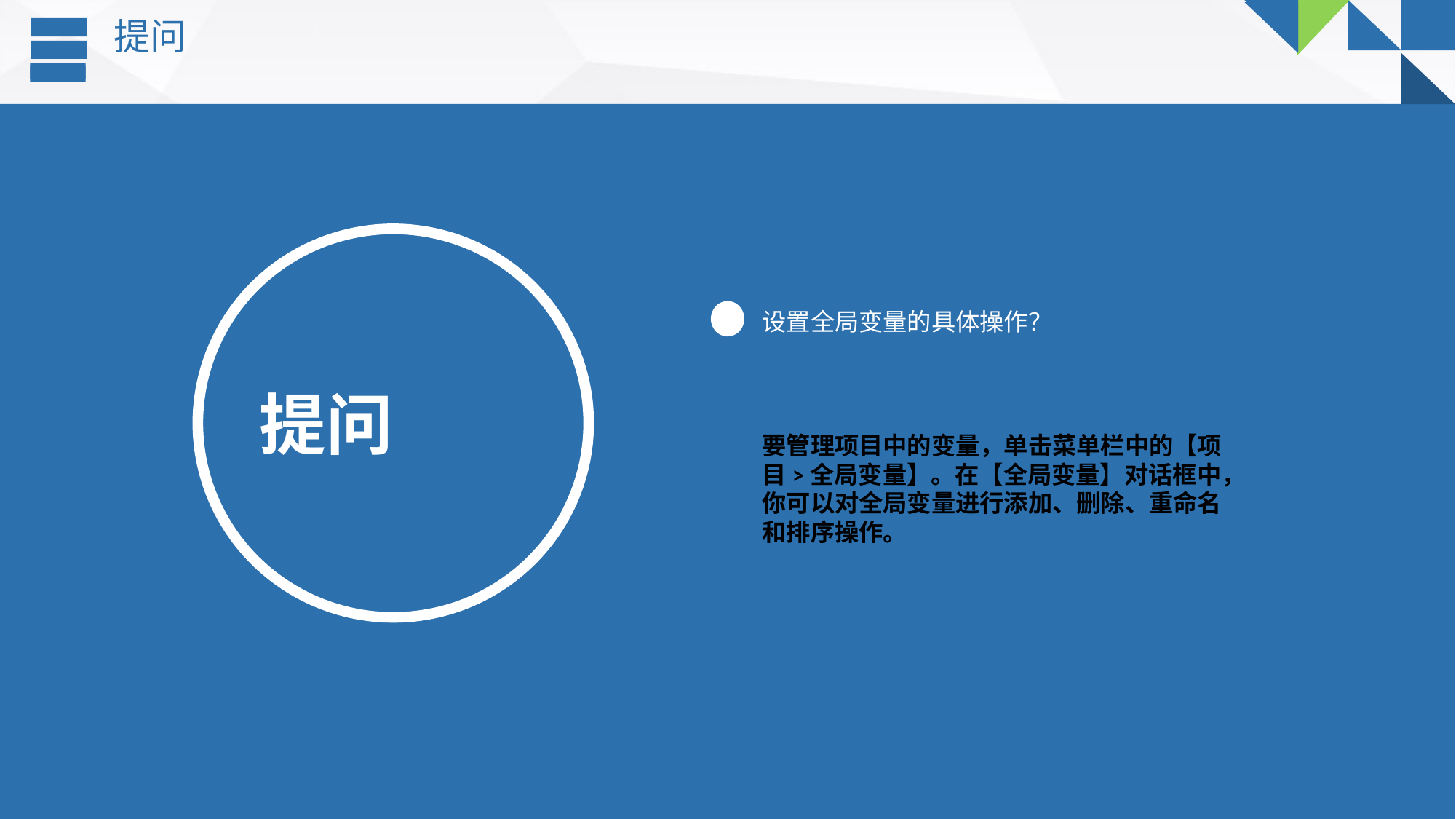

提问

设置全局变量的具体操作？
提问
要管理项目中的变量，单击菜单栏中的【项目>全局变量】。在【全局变量】对话框中，你可以对全局变量进行添加、删除、重命名和排序操作。